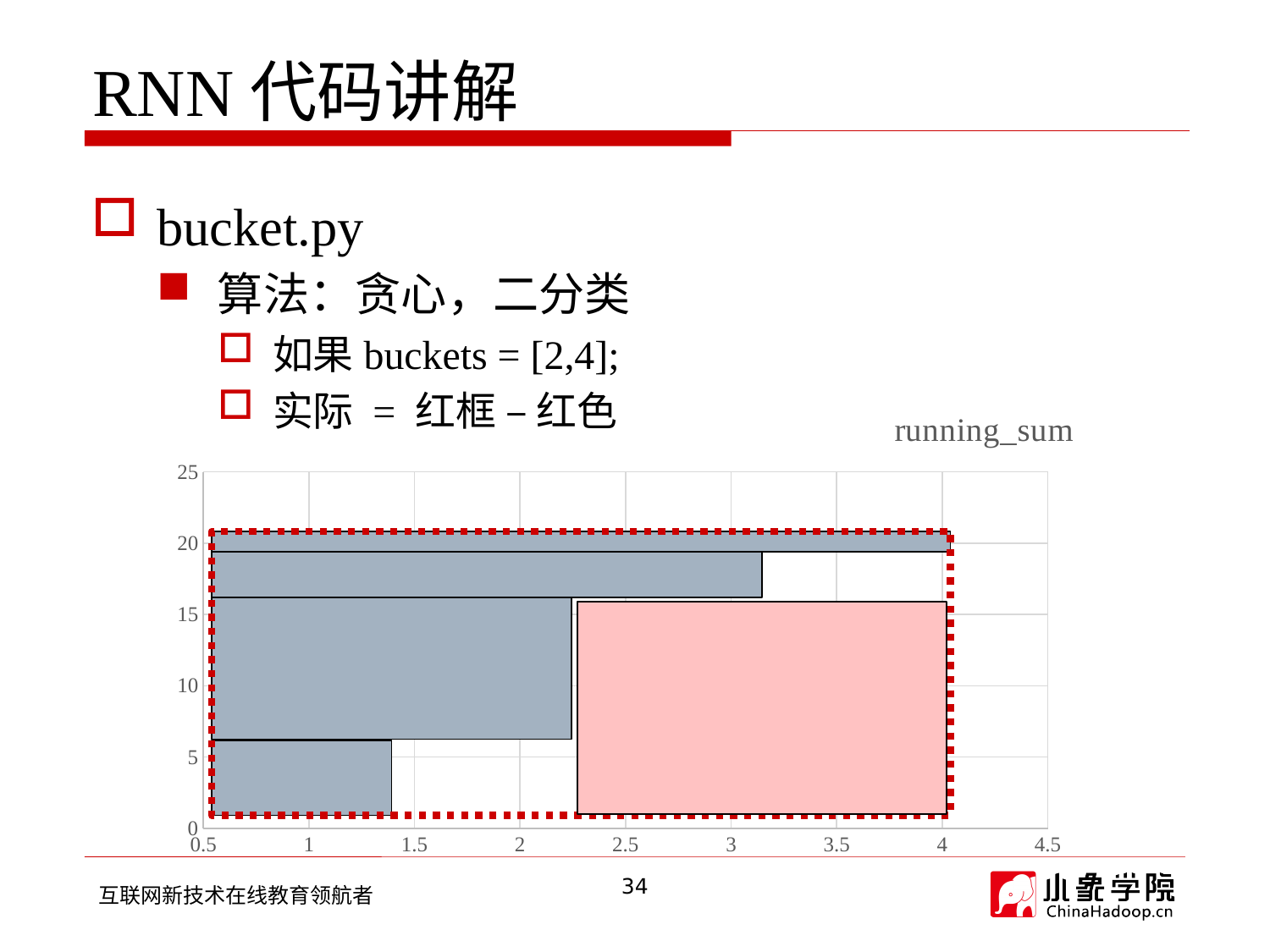

# RNN代码讲解
bucket.py
算法：贪心，二分类
如果buckets = [2,4];
实际 = 红框 – 红色

### Chart:

| Category | running_sum |
|---|---|

34